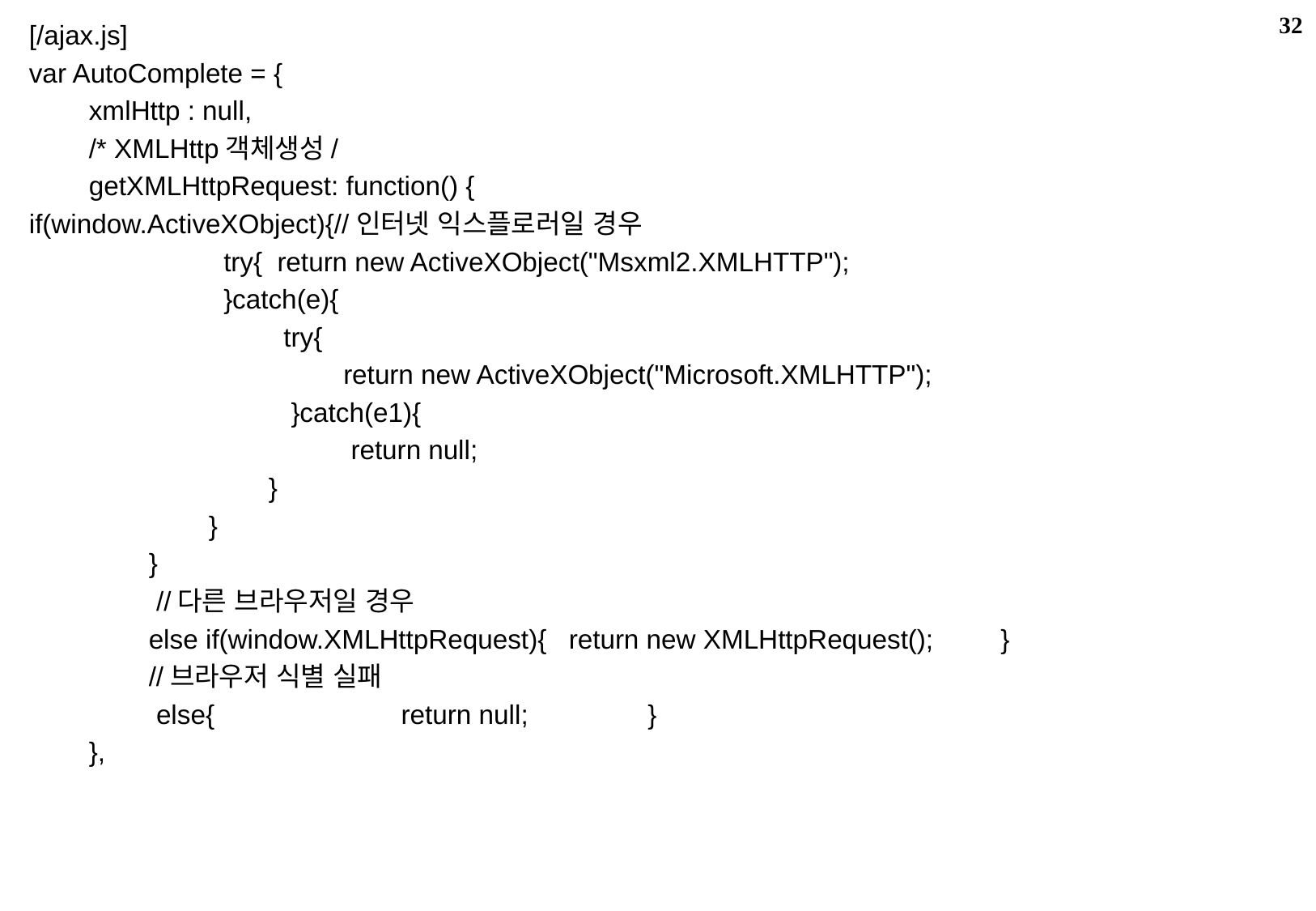

32
1. Struts2에서  Ajax 자동완성기능
[/ajax.js]
var AutoComplete = {
        xmlHttp : null,
        /* XMLHttp객체생성/
        getXMLHttpRequest: function() {
if(window.ActiveXObject){//인터넷 익스플로러일 경우
                          try{  return new ActiveXObject("Msxml2.XMLHTTP");
                          }catch(e){
                                  try{
                                          return new ActiveXObject("Microsoft.XMLHTTP");
                                   }catch(e1){
                                           return null;
                                }
                        }
                }
                 //다른 브라우저일 경우
                else if(window.XMLHttpRequest){   return new XMLHttpRequest();         }
                //브라우저 식별 실패
                 else{                         return null;                }
        },